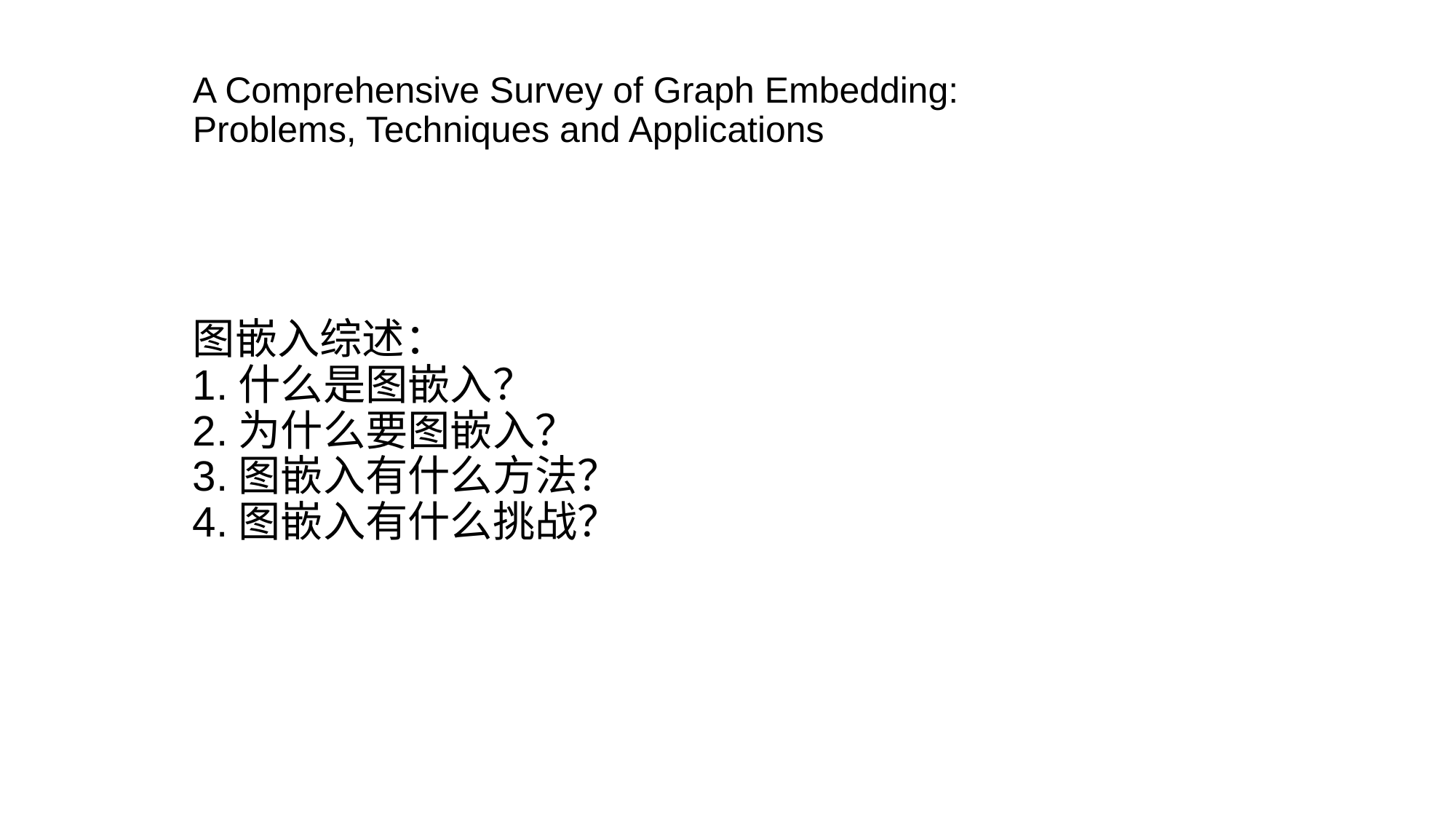

A Comprehensive Survey of Graph Embedding:
Problems, Techniques and Applications
# 图嵌入综述： 1.什么是图嵌入？ 2.为什么要图嵌入？ 3.图嵌入有什么方法？ 4.图嵌入有什么挑战？